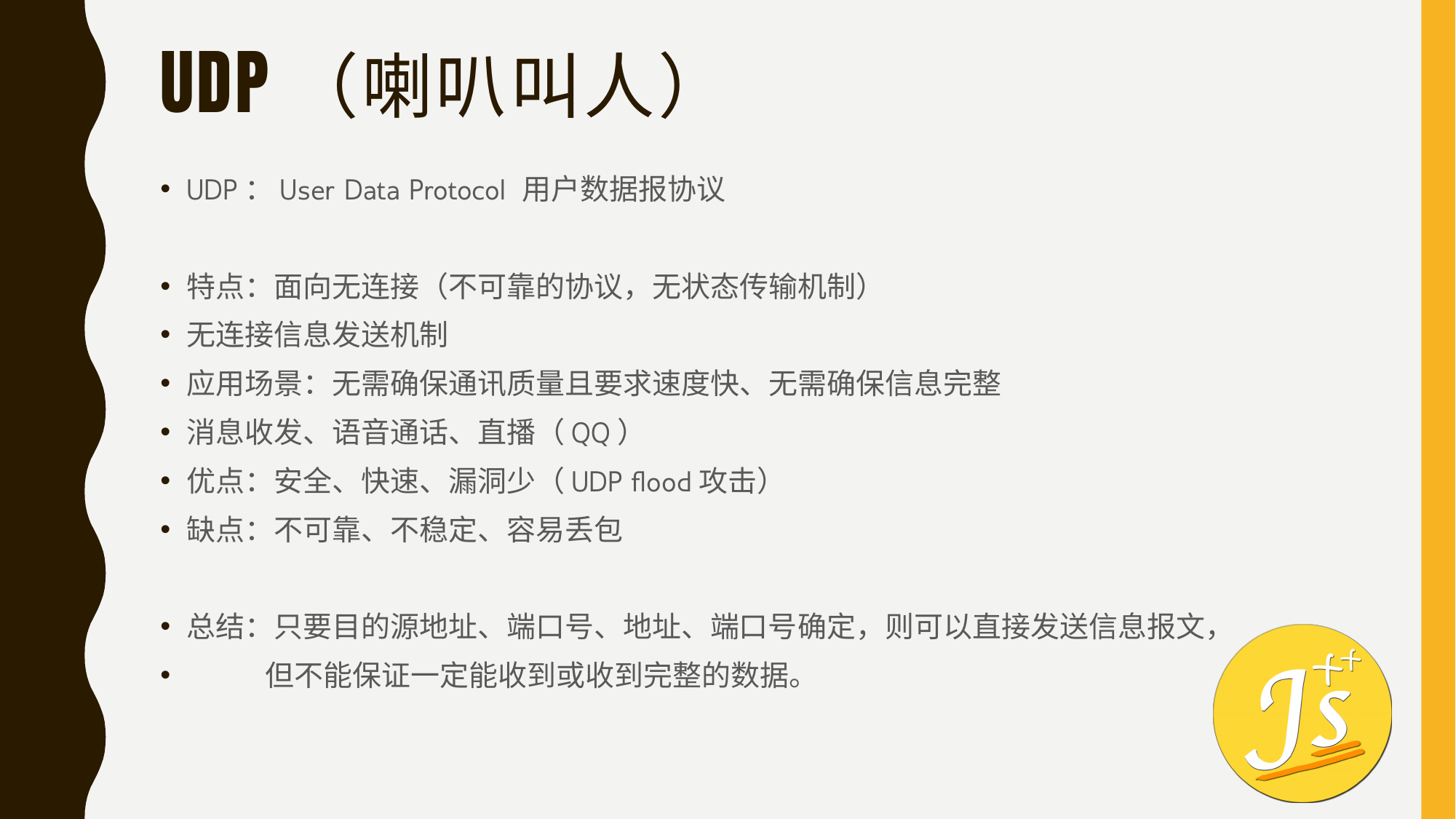

# UDP（喇叭叫人）
UDP：User Data Protocol 用户数据报协议

特点：面向无连接（不可靠的协议，无状态传输机制）
无连接信息发送机制
应用场景：无需确保通讯质量且要求速度快、无需确保信息完整
消息收发、语音通话、直播（QQ）
优点：安全、快速、漏洞少（UDP flood攻击）
缺点：不可靠、不稳定、容易丢包

总结：只要目的源地址、端口号、地址、端口号确定，则可以直接发送信息报文，
           但不能保证一定能收到或收到完整的数据。